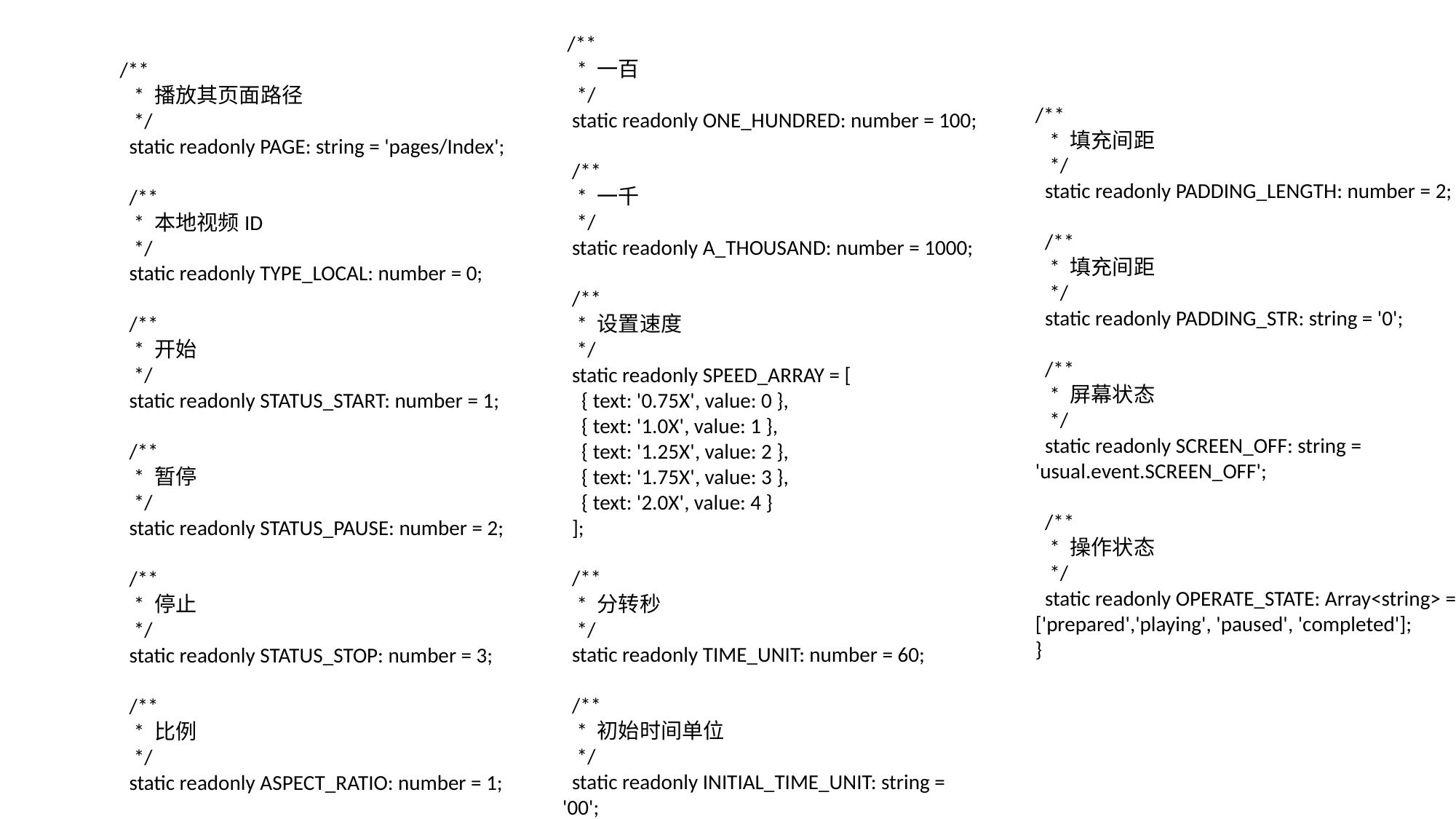

/**
   * 一百
   */
  static readonly ONE_HUNDRED: number = 100;

  /**
   * 一千
   */
  static readonly A_THOUSAND: number = 1000;

  /**
   * 设置速度
   */
  static readonly SPEED_ARRAY = [
    { text: '0.75X', value: 0 },
    { text: '1.0X', value: 1 },
    { text: '1.25X', value: 2 },
    { text: '1.75X', value: 3 },
    { text: '2.0X', value: 4 }
  ];

  /**
   * 分转秒
   */
  static readonly TIME_UNIT: number = 60;

  /**
   * 初始时间单位
   */
  static readonly INITIAL_TIME_UNIT: string = '00';
/**
   * 播放其页面路径
   */
  static readonly PAGE: string = 'pages/Index';

  /**
   * 本地视频ID
   */
  static readonly TYPE_LOCAL: number = 0;

  /**
   * 开始
   */
  static readonly STATUS_START: number = 1;

  /**
   * 暂停
   */
  static readonly STATUS_PAUSE: number = 2;

  /**
   * 停止
   */
  static readonly STATUS_STOP: number = 3;

  /**
   * 比例
   */
  static readonly ASPECT_RATIO: number = 1;
/**
   * 填充间距
   */
  static readonly PADDING_LENGTH: number = 2;

  /**
   * 填充间距
   */
  static readonly PADDING_STR: string = '0';

  /**
   * 屏幕状态
   */
  static readonly SCREEN_OFF: string = 'usual.event.SCREEN_OFF';

  /**
   * 操作状态
   */
  static readonly OPERATE_STATE: Array<string> = ['prepared','playing', 'paused', 'completed'];
}